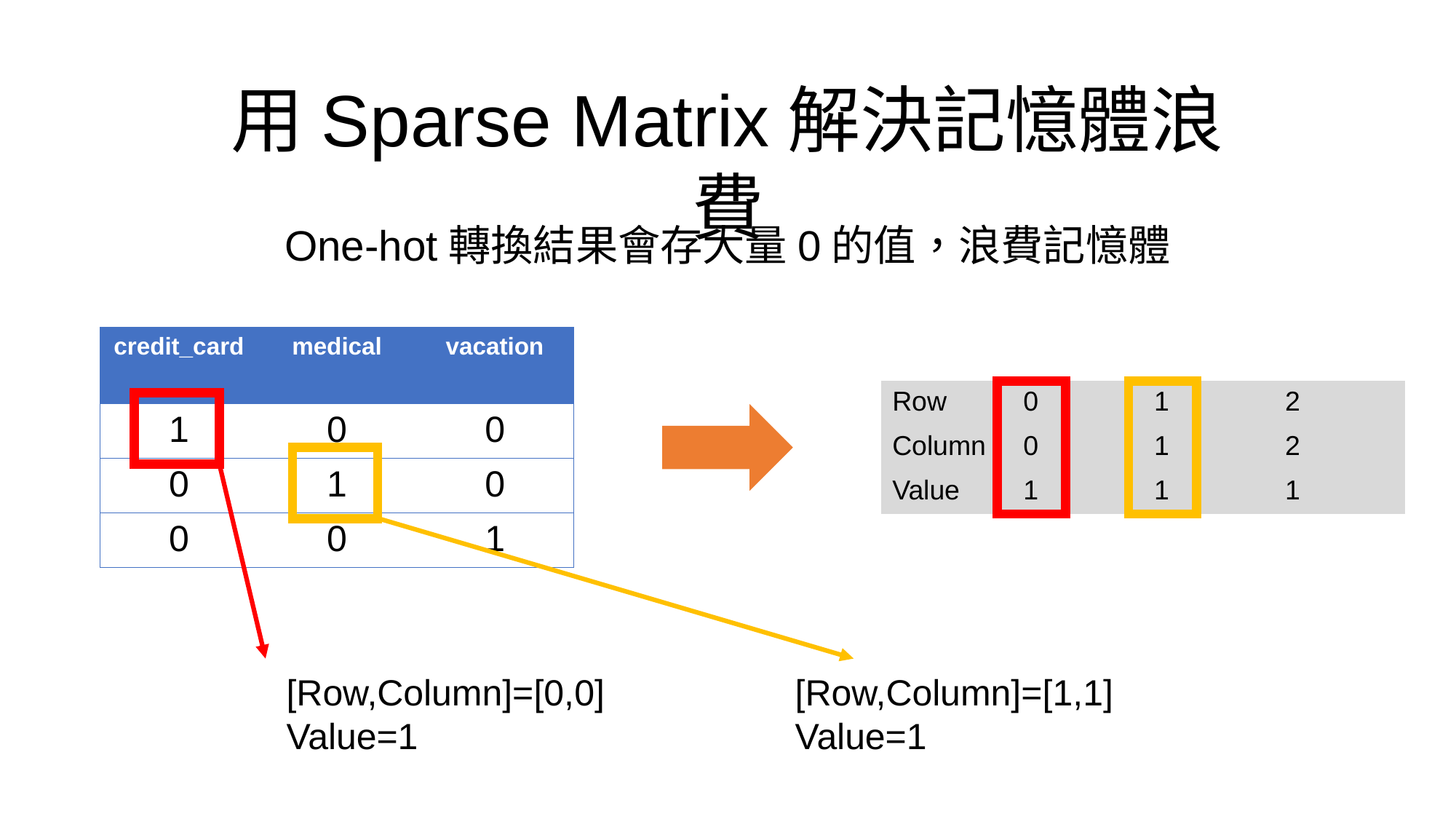

用Sparse Matrix解決記憶體浪費
One-hot轉換結果會存大量0的值，浪費記憶體
| credit\_card | medical | vacation |
| --- | --- | --- |
| 1 | 0 | 0 |
| 0 | 1 | 0 |
| 0 | 0 | 1 |
| Row | 0 | 1 | 2 |
| --- | --- | --- | --- |
| Column | 0 | 1 | 2 |
| Value | 1 | 1 | 1 |

[Row,Column]=[0,0]
Value=1
[Row,Column]=[1,1]
Value=1